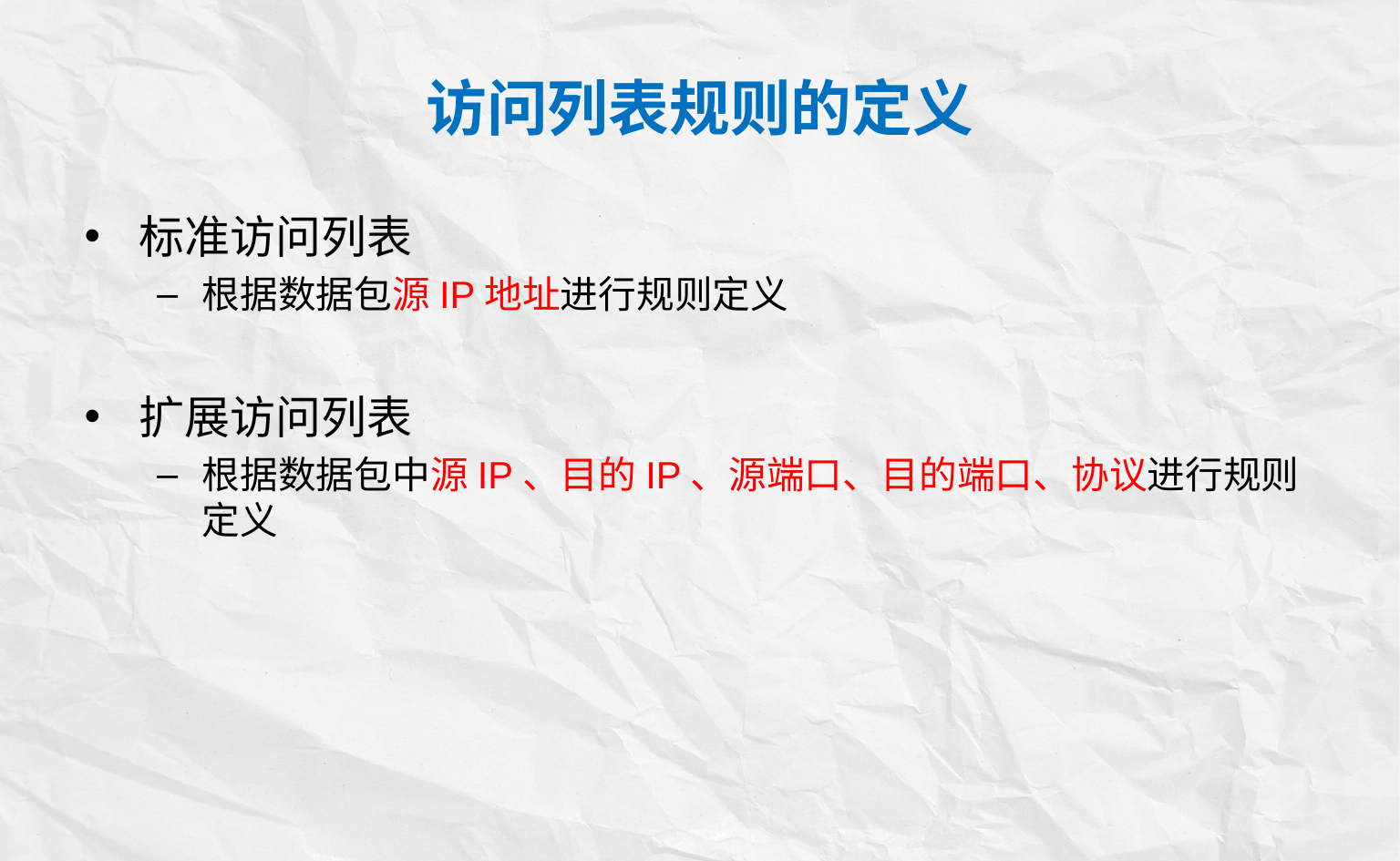

# 访问列表规则的定义
标准访问列表
根据数据包源IP地址进行规则定义

扩展访问列表
根据数据包中源IP、目的IP、源端口、目的端口、协议进行规则定义

9